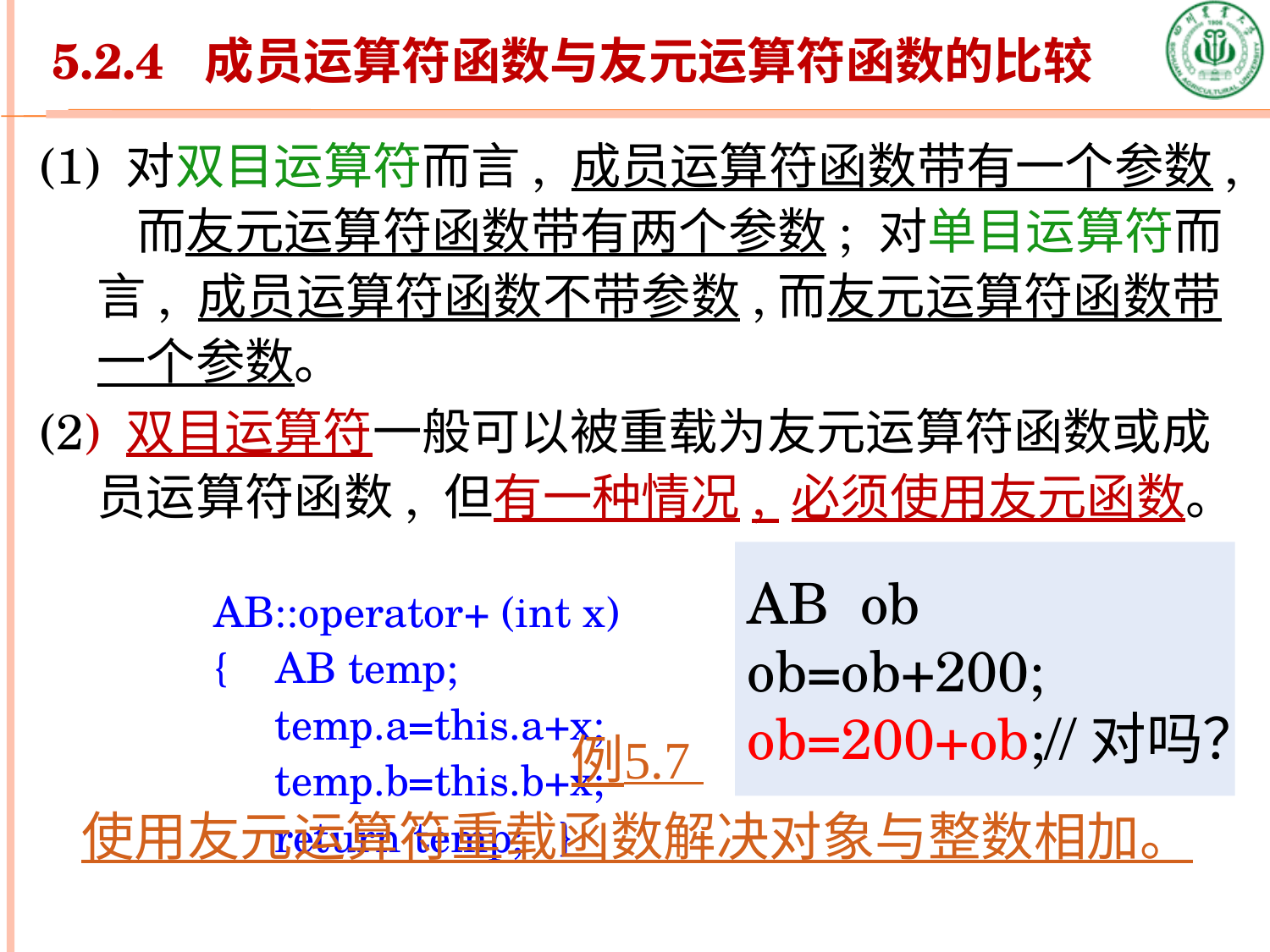

# 5.2.4  成员运算符函数与友元运算符函数的比较
  (1) 对双目运算符而言, 成员运算符函数带有一个参数,  而友元运算符函数带有两个参数; 对单目运算符而言, 成员运算符函数不带参数,而友元运算符函数带一个参数。
  (2) 双目运算符一般可以被重载为友元运算符函数或成员运算符函数, 但有一种情况, 必须使用友元函数。
                 AB::operator+ (int x)
                 {    AB temp;
	               temp.a=this.a+x;
	               temp.b=this.b+x;
	               return temp;   }
AB  ob
ob=ob+200;
ob=200+ob;//对吗？
例5.7 使用友元运算符重载函数解决对象与整数相加。